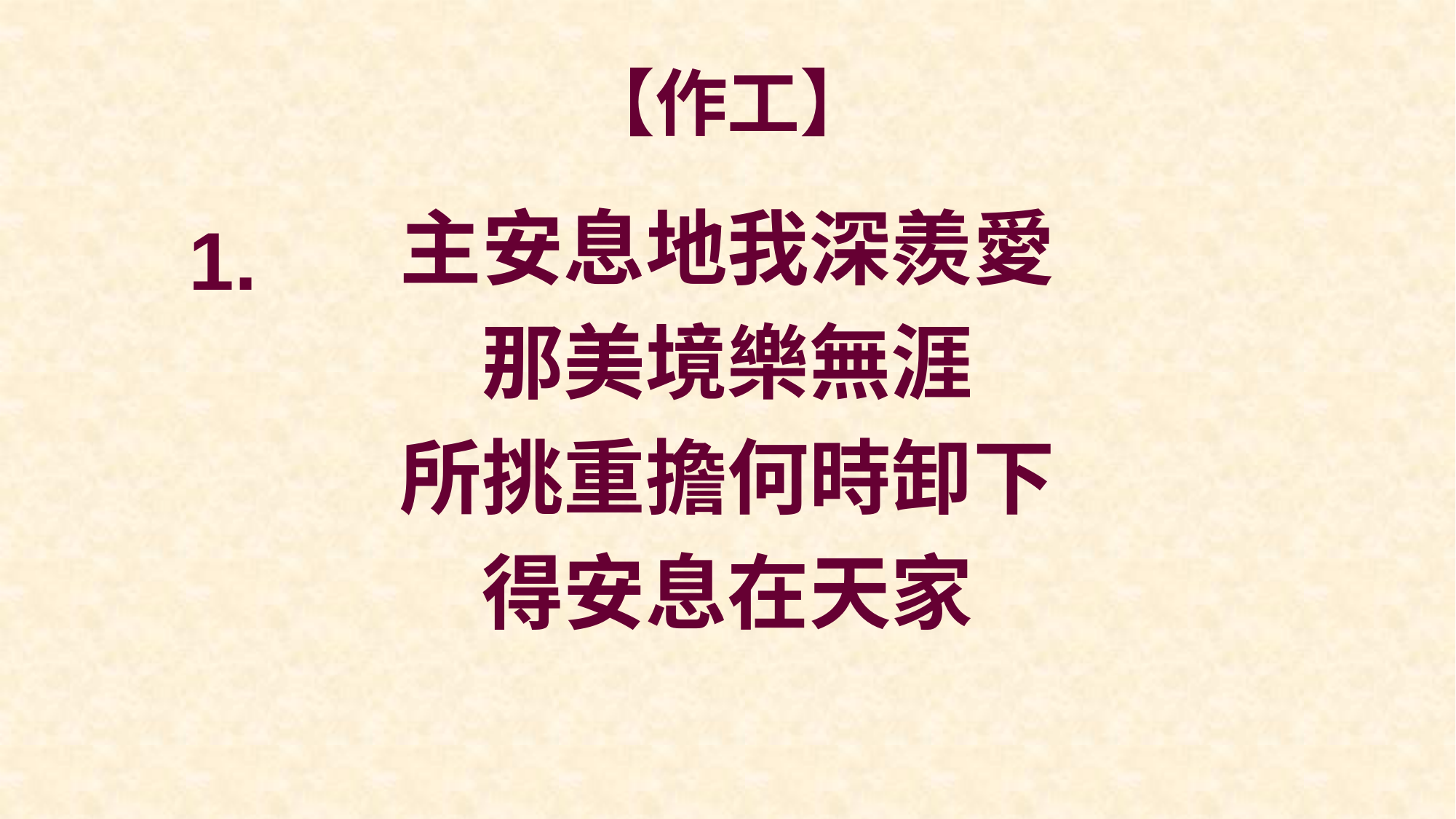

# 【作工】
主安息地我深羨愛
那美境樂無涯
所挑重擔何時卸下
得安息在天家
1.